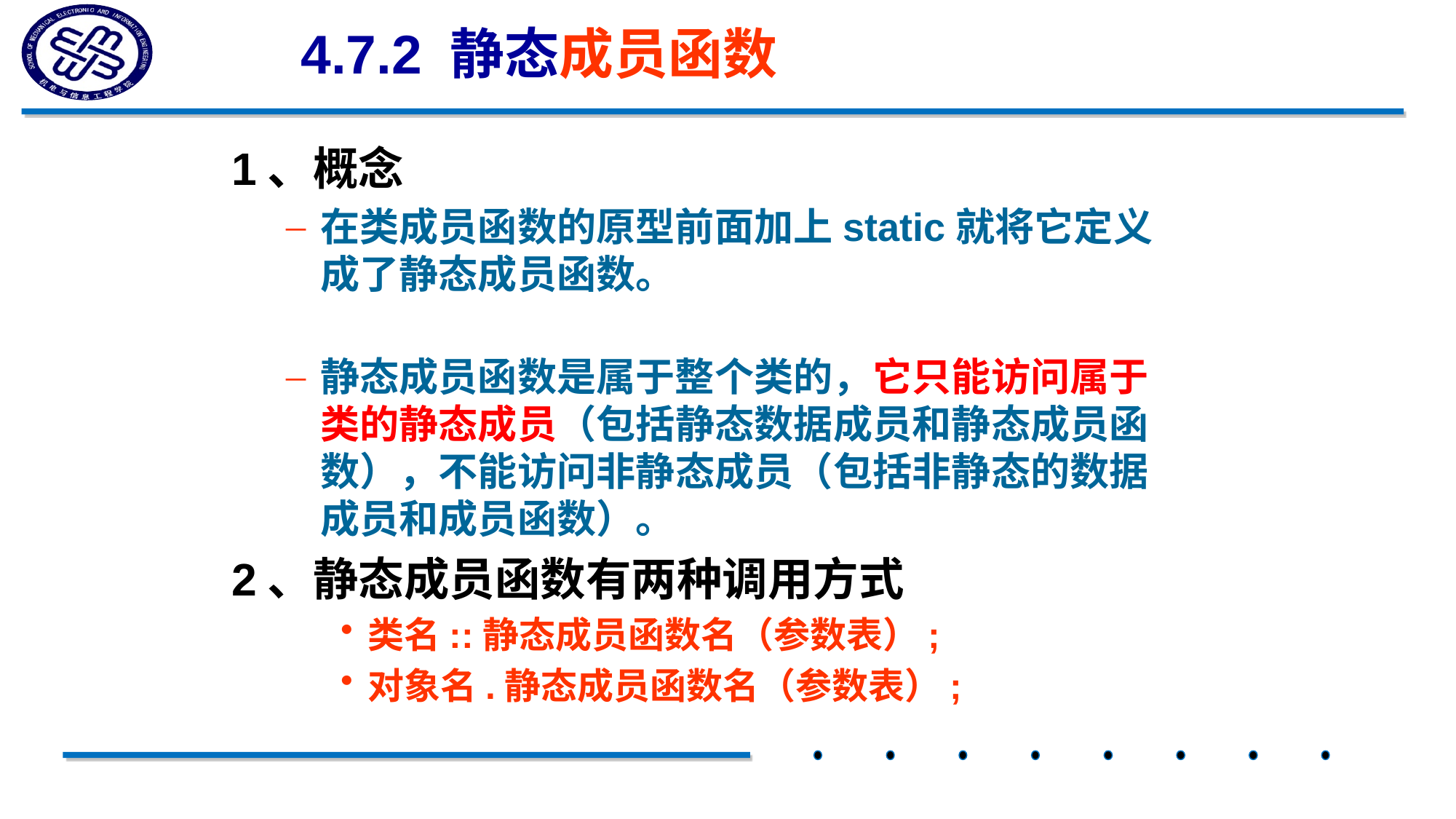

# 4.7.2 静态成员函数
1、概念
在类成员函数的原型前面加上static就将它定义成了静态成员函数。
静态成员函数是属于整个类的，它只能访问属于类的静态成员（包括静态数据成员和静态成员函数），不能访问非静态成员（包括非静态的数据成员和成员函数）。
2、静态成员函数有两种调用方式
类名::静态成员函数名（参数表）;
对象名.静态成员函数名（参数表）;